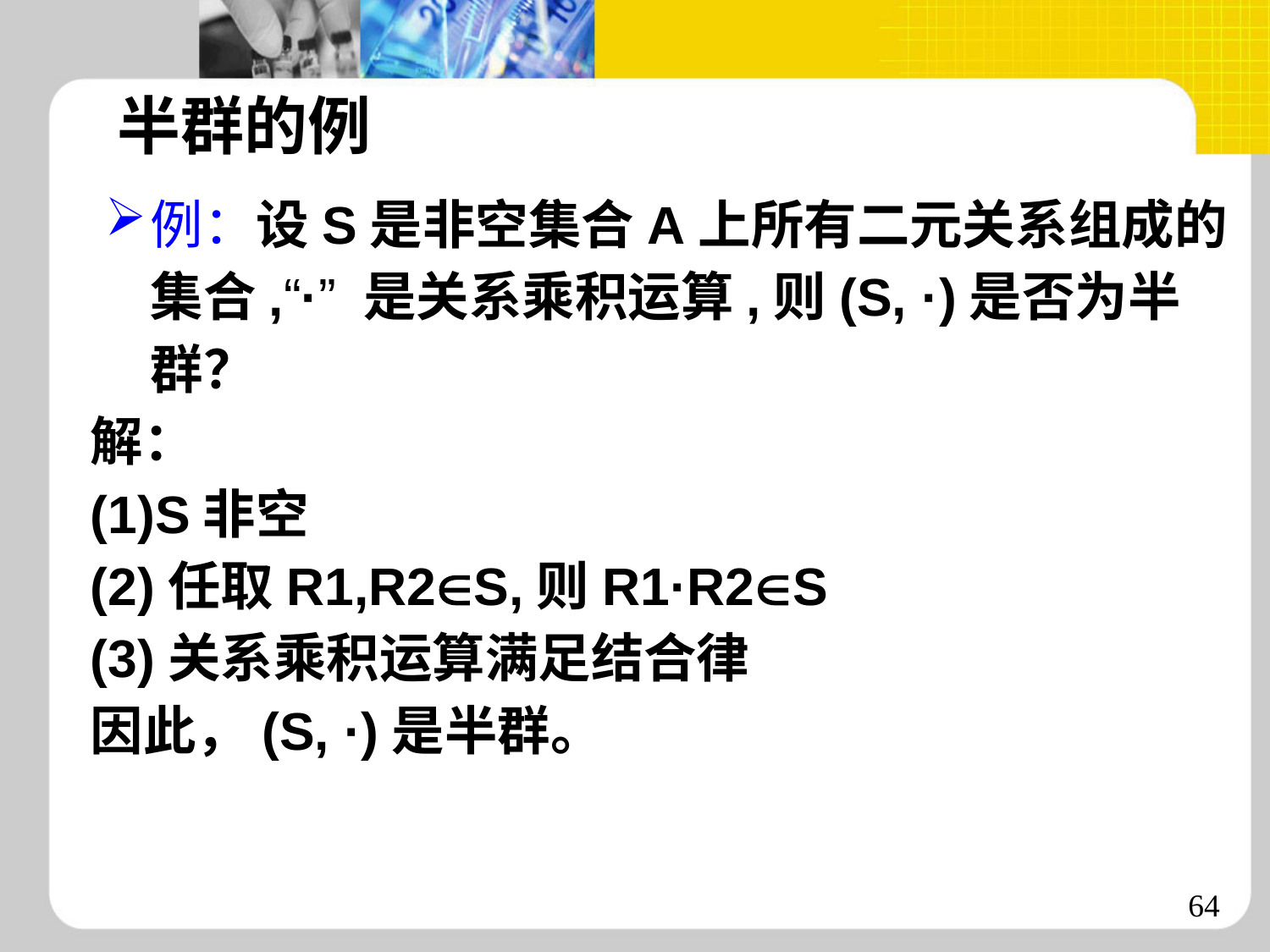

半群的例
例：设S是非空集合A上所有二元关系组成的集合,“·” 是关系乘积运算,则(S, ·)是否为半群？
解：
(1)S非空
(2)任取R1,R2∈S,则R1·R2∈S
(3)关系乘积运算满足结合律
因此，(S, ·)是半群。

64